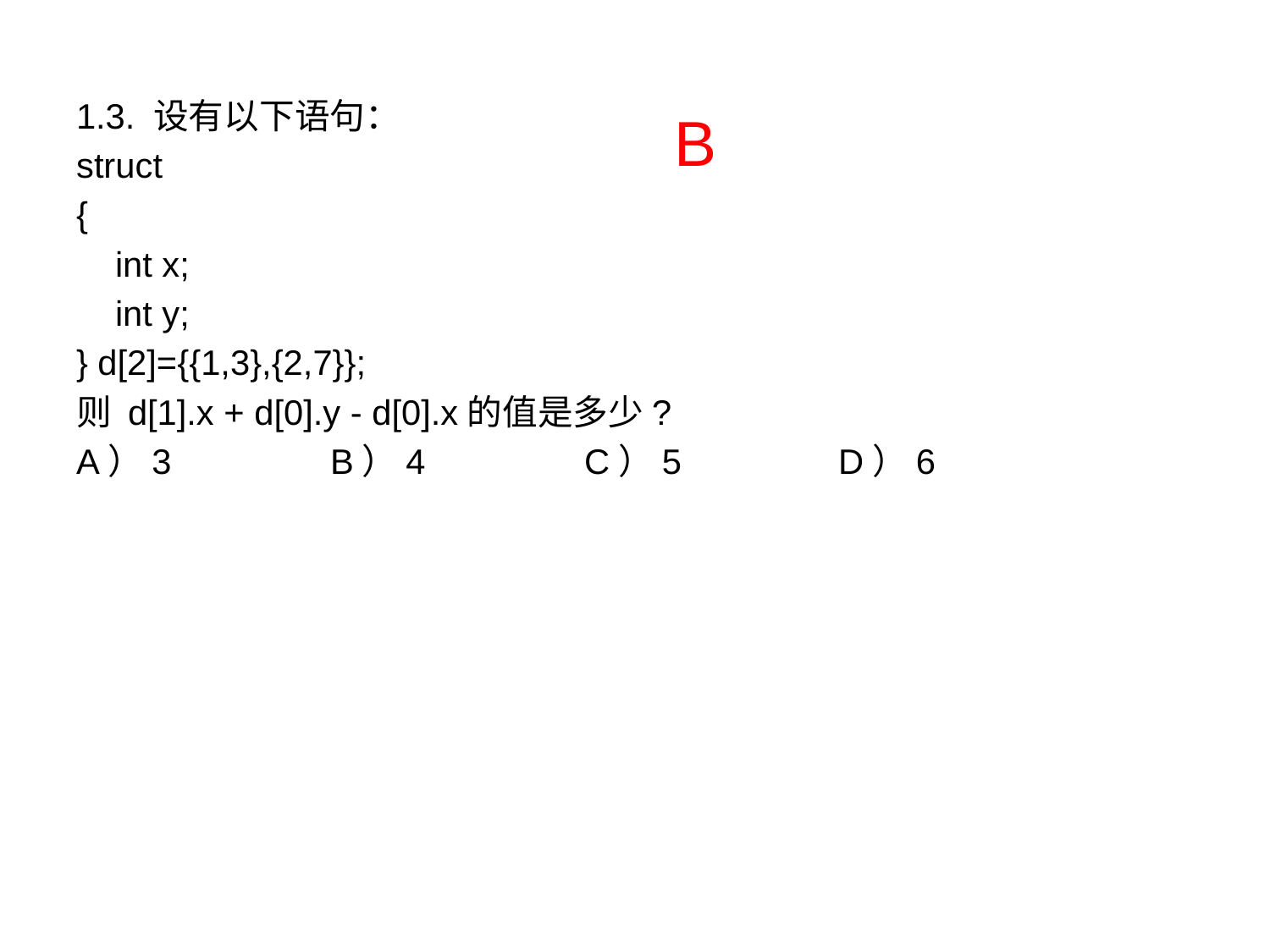

1.3. 设有以下语句：
struct
{
    int x;
    int y;
} d[2]={{1,3},{2,7}};
则 d[1].x + d[0].y - d[0].x的值是多少?
A）3		B）4		C）5		D）6

B